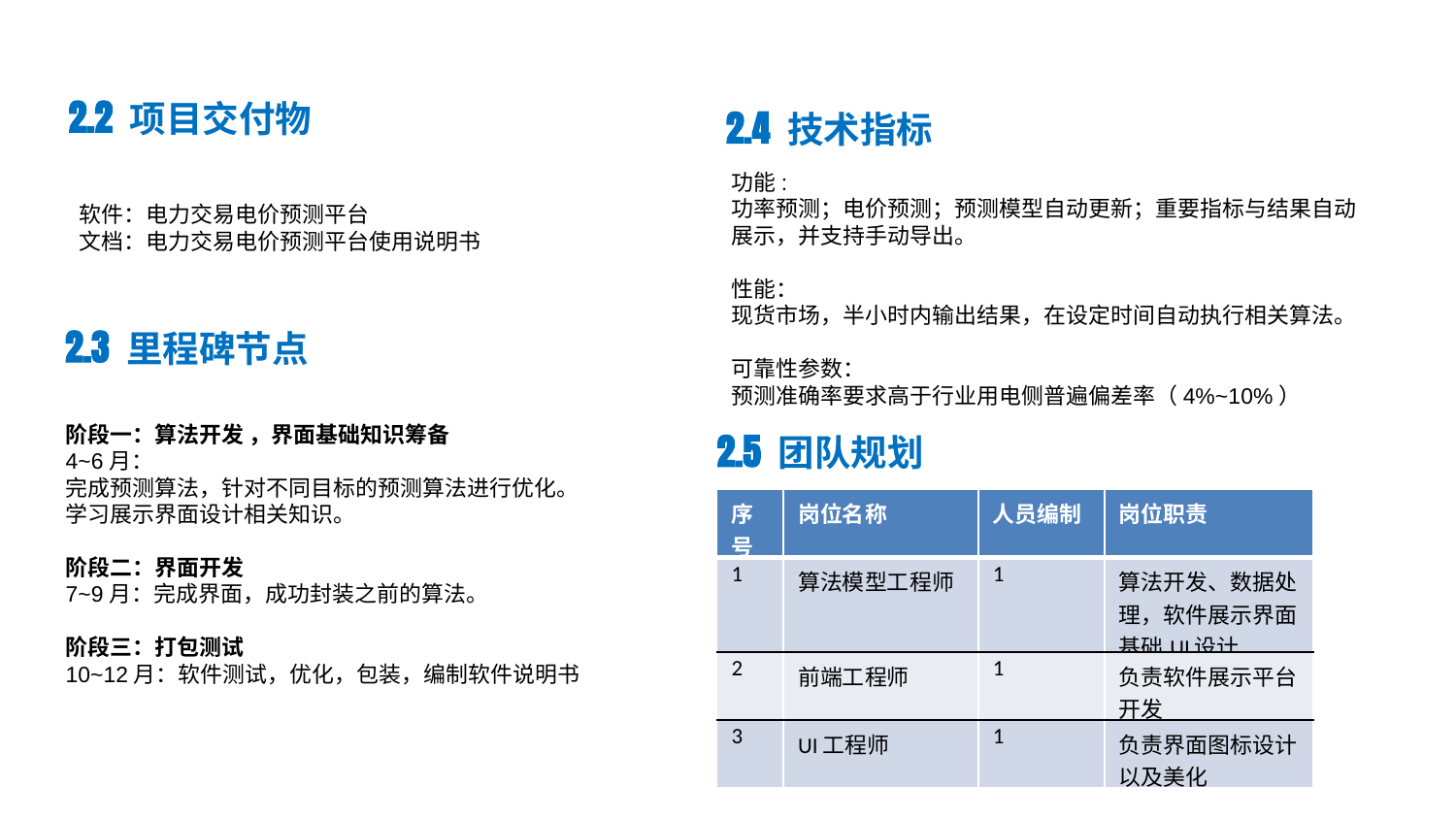

目 录
2.2 项目交付物
2.4 技术指标
功能:
功率预测；电价预测；预测模型自动更新；重要指标与结果自动
展示，并支持手动导出。

性能：
现货市场，半小时内输出结果，在设定时间自动执行相关算法。

可靠性参数：
预测准确率要求高于行业用电侧普遍偏差率（4%~10%）
软件：电力交易电价预测平台
文档：电力交易电价预测平台使用说明书
2.3 里程碑节点

阶段一：算法开发 ，界面基础知识筹备
4~6月：
完成预测算法，针对不同目标的预测算法进行优化。
学习展示界面设计相关知识。

阶段二：界面开发
7~9月：完成界面，成功封装之前的算法。

阶段三：打包测试
10~12月：软件测试，优化，包装，编制软件说明书

2.5 团队规划
| 序号 | 岗位名称 | 人员编制 | 岗位职责 |
| --- | --- | --- | --- |
| 1 | 算法模型工程师 | 1 | 算法开发、数据处理，软件展示界面基础UI设计 |
| 2 | 前端工程师 | 1 | 负责软件展示平台开发 |
| 3 | UI工程师 | 1 | 负责界面图标设计以及美化 |